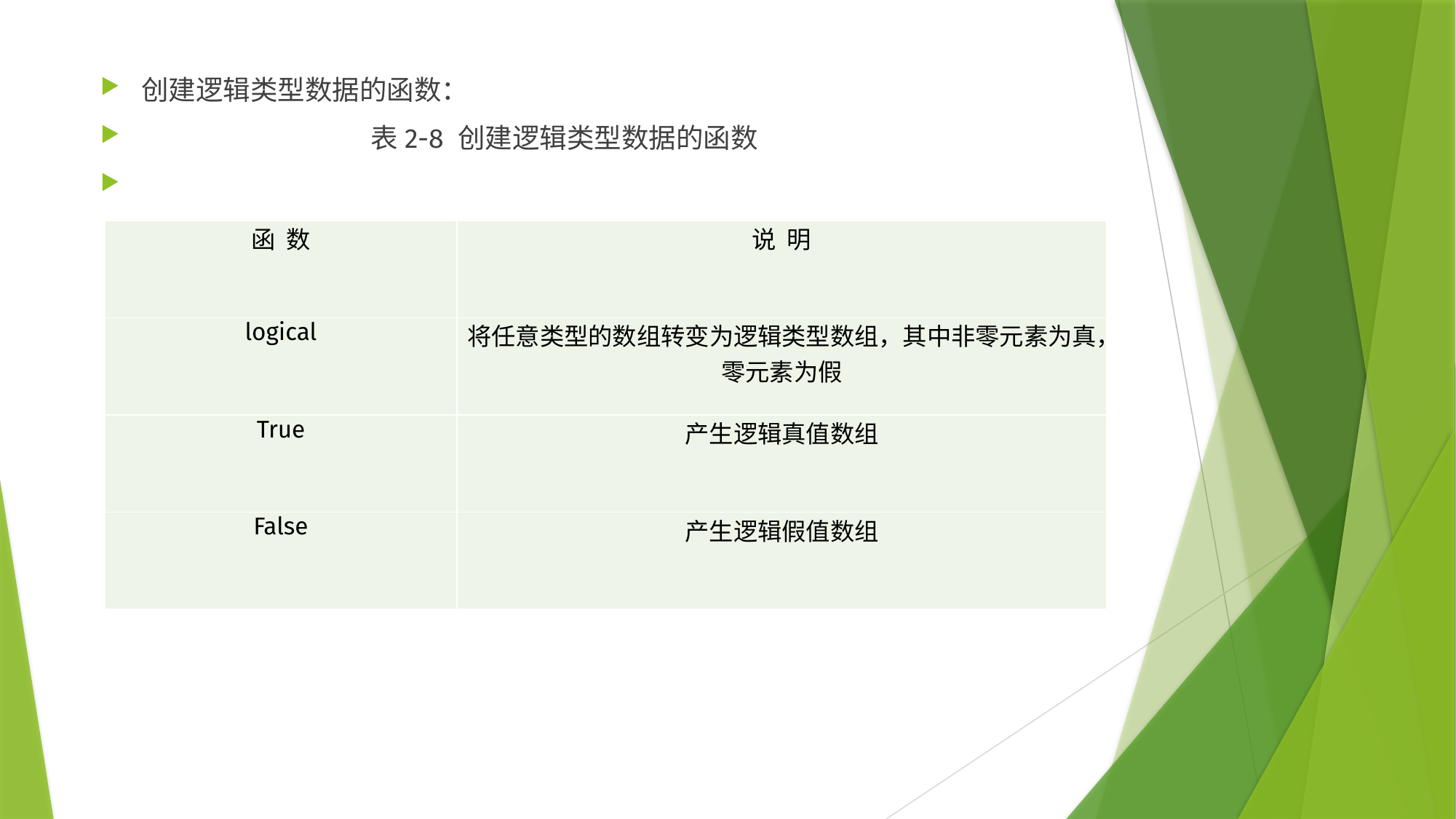

创建逻辑类型数据的函数：
                                    表2-8 创建逻辑类型数据的函数

| 函 数 | 说 明 |
| --- | --- |
| logical | 将任意类型的数组转变为逻辑类型数组，其中非零元素为真，零元素为假 |
| True | 产生逻辑真值数组 |
| False | 产生逻辑假值数组 |